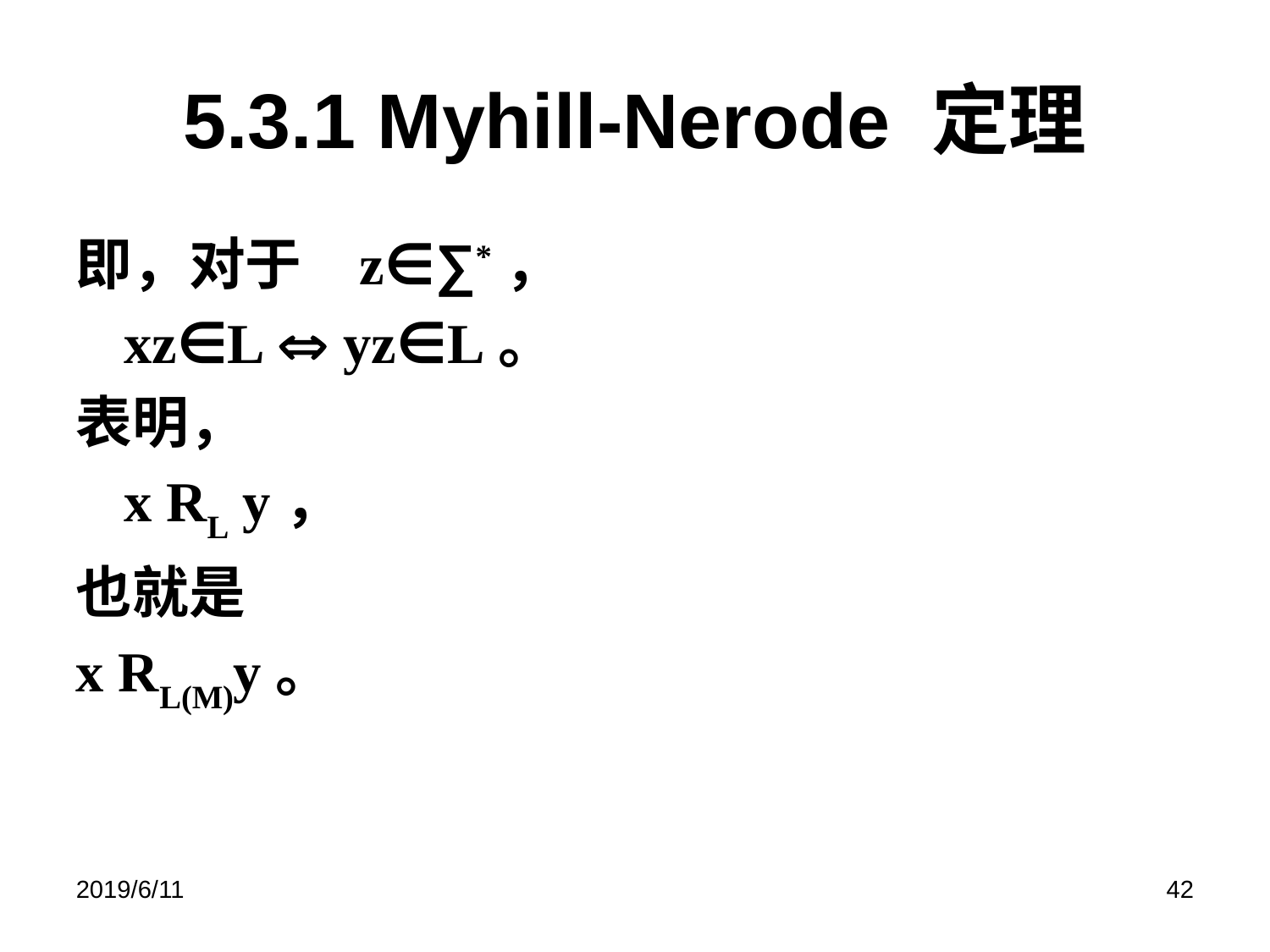

# 5.3.1 Myhill-Nerode 定理
即，对于∀z∈∑*，
	xz∈L ⇔ yz∈L。
表明，
	x RL y，
也就是
x RL(M)y。

2019/6/11
42